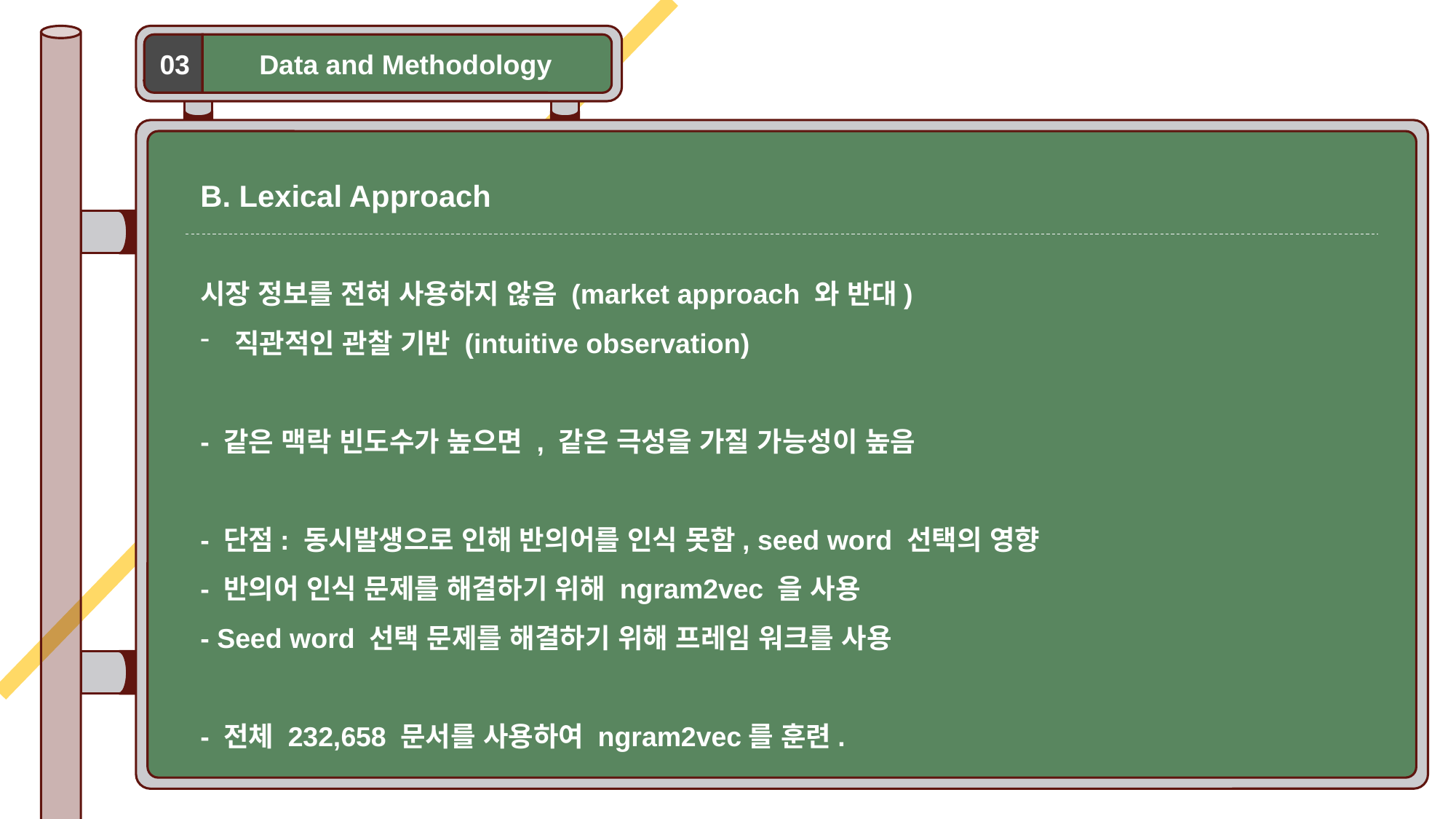

Data and Methodology

03
B. Lexical Approach
시장 정보를 전혀 사용하지 않음 (market approach 와 반대)
직관적인 관찰 기반 (intuitive observation)

- 같은 맥락 빈도수가 높으면 , 같은 극성을 가질 가능성이 높음

- 단점: 동시발생으로 인해 반의어를 인식 못함, seed word 선택의 영향
- 반의어 인식 문제를 해결하기 위해 ngram2vec 을 사용
- Seed word 선택 문제를 해결하기 위해 프레임 워크를 사용

- 전체 232,658 문서를 사용하여 ngram2vec를 훈련.